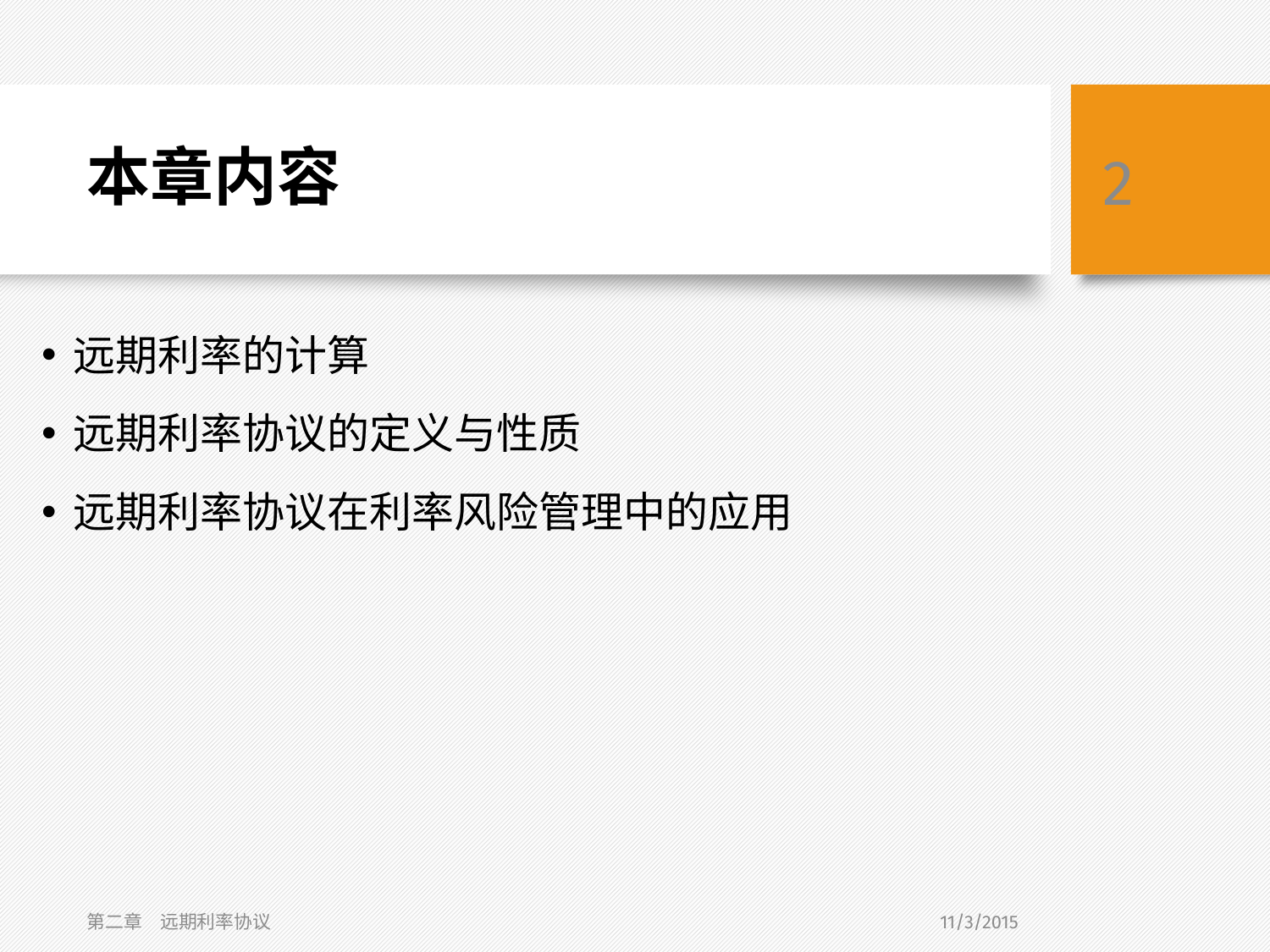

# 本章内容
2
远期利率的计算
远期利率协议的定义与性质
远期利率协议在利率风险管理中的应用
11/3/2015
第二章　远期利率协议